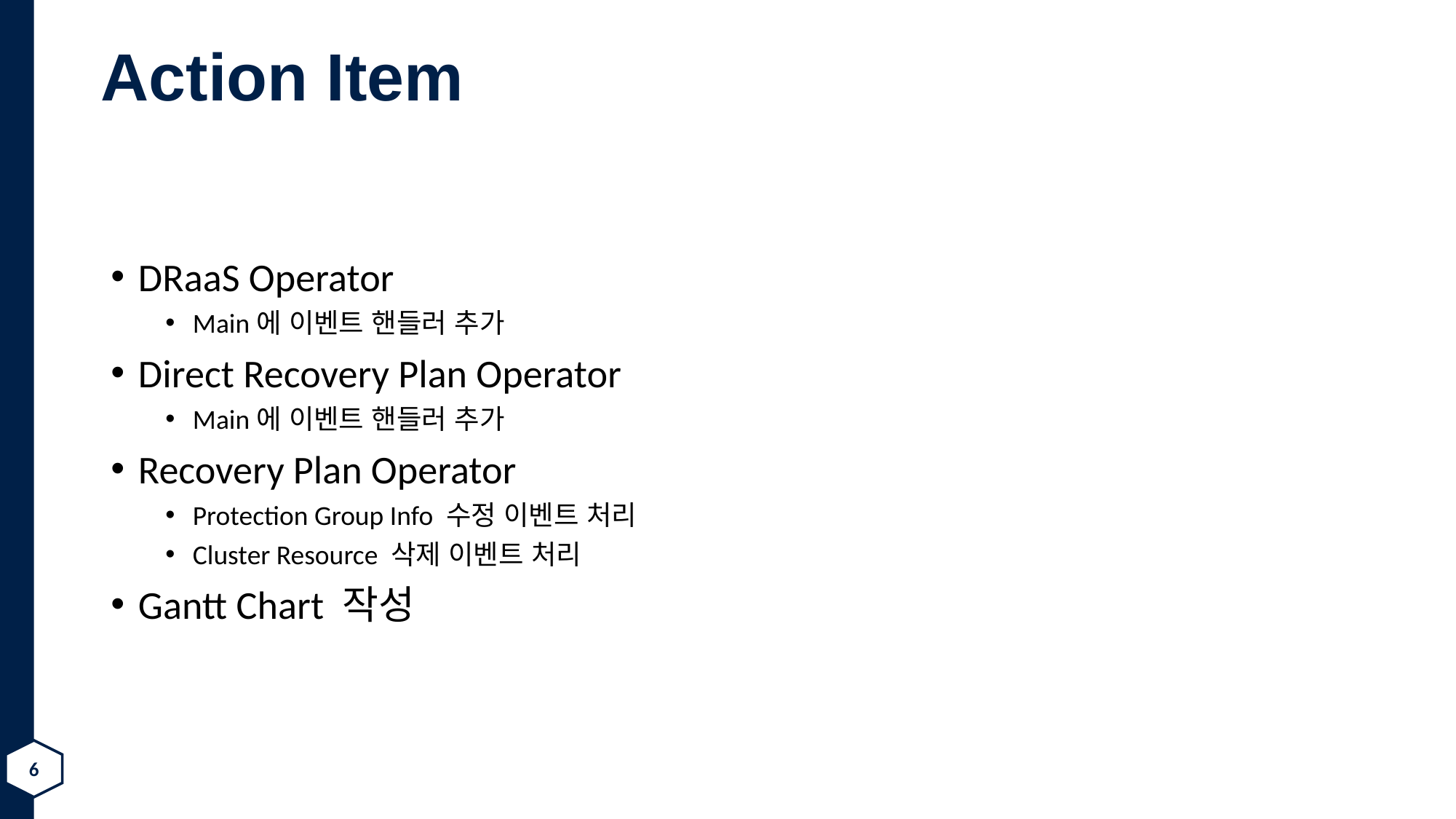

# Action Item
DRaaS Operator
Main에 이벤트 핸들러 추가
Direct Recovery Plan Operator
Main에 이벤트 핸들러 추가
Recovery Plan Operator
Protection Group Info 수정 이벤트 처리
Cluster Resource 삭제 이벤트 처리
Gantt Chart 작성